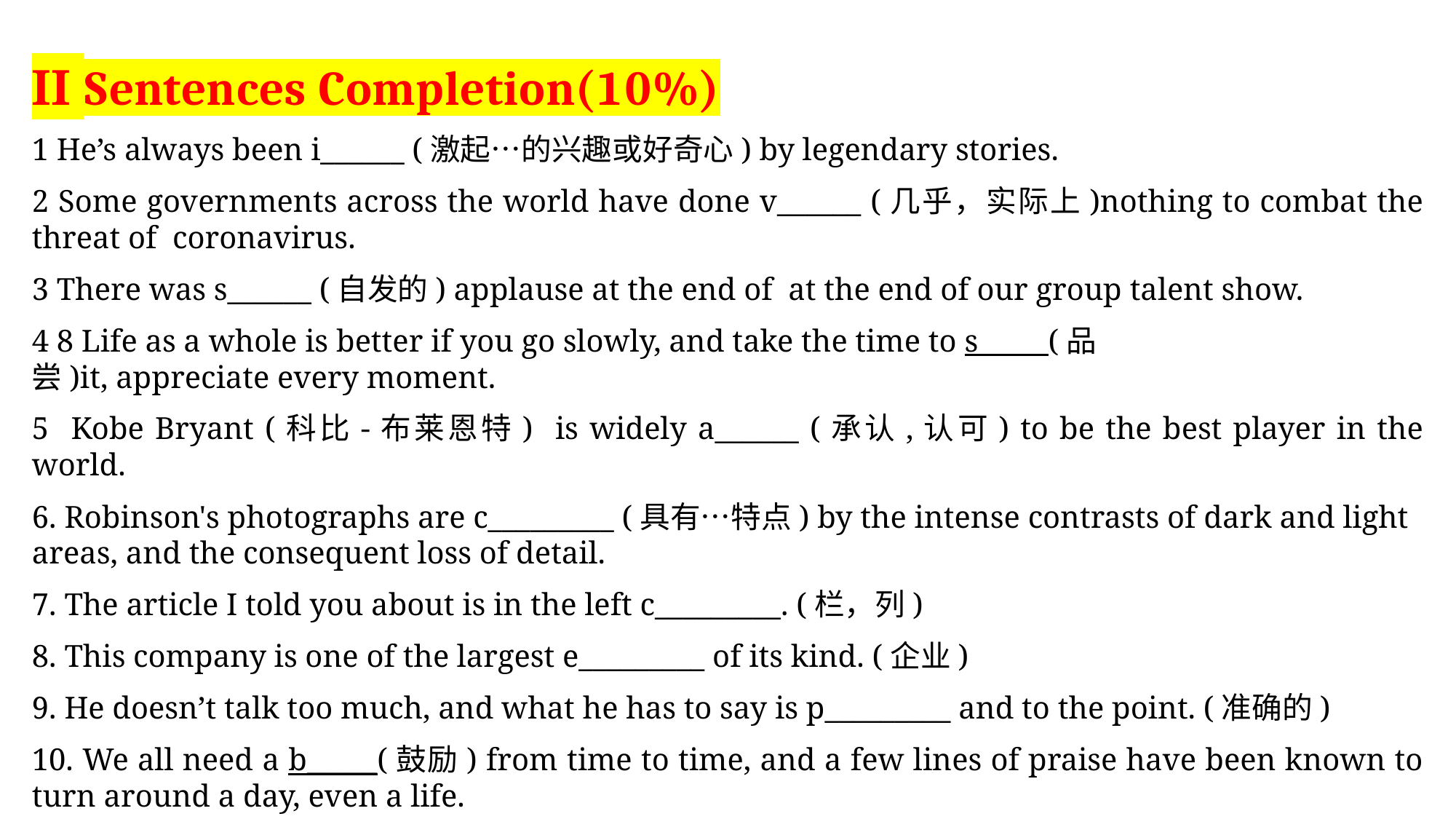

II Sentences Completion(10%)
1 He’s always been i______ (激起…的兴趣或好奇心) by legendary stories.
2 Some governments across the world have done v______ (几乎，实际上)nothing to combat the threat of  coronavirus.
3 There was s______ (自发的) applause at the end of  at the end of our group talent show.
4 8 Life as a whole is better if you go slowly, and take the time to s_____(品尝)it, appreciate every moment.
5  Kobe Bryant (科比-布莱恩特)  is widely a______ (承认,认可) to be the best player in the world.
6. Robinson's photographs are c_________ (具有…特点) by the intense contrasts of dark and light areas, and the consequent loss of detail.
7. The article I told you about is in the left c_________. (栏，列)
8. This company is one of the largest e_________ of its kind. (企业)
9. He doesn’t talk too much, and what he has to say is p_________ and to the point. (准确的)
10. We all need a b_____(鼓励) from time to time, and a few lines of praise have been known to turn around a day, even a life.
1 intrigued;         2 virtually;  3 spontaneous;  4 savor ;  5 acknowledged
6 characterized  7 column    8 enterprises      9 precise         10. boost